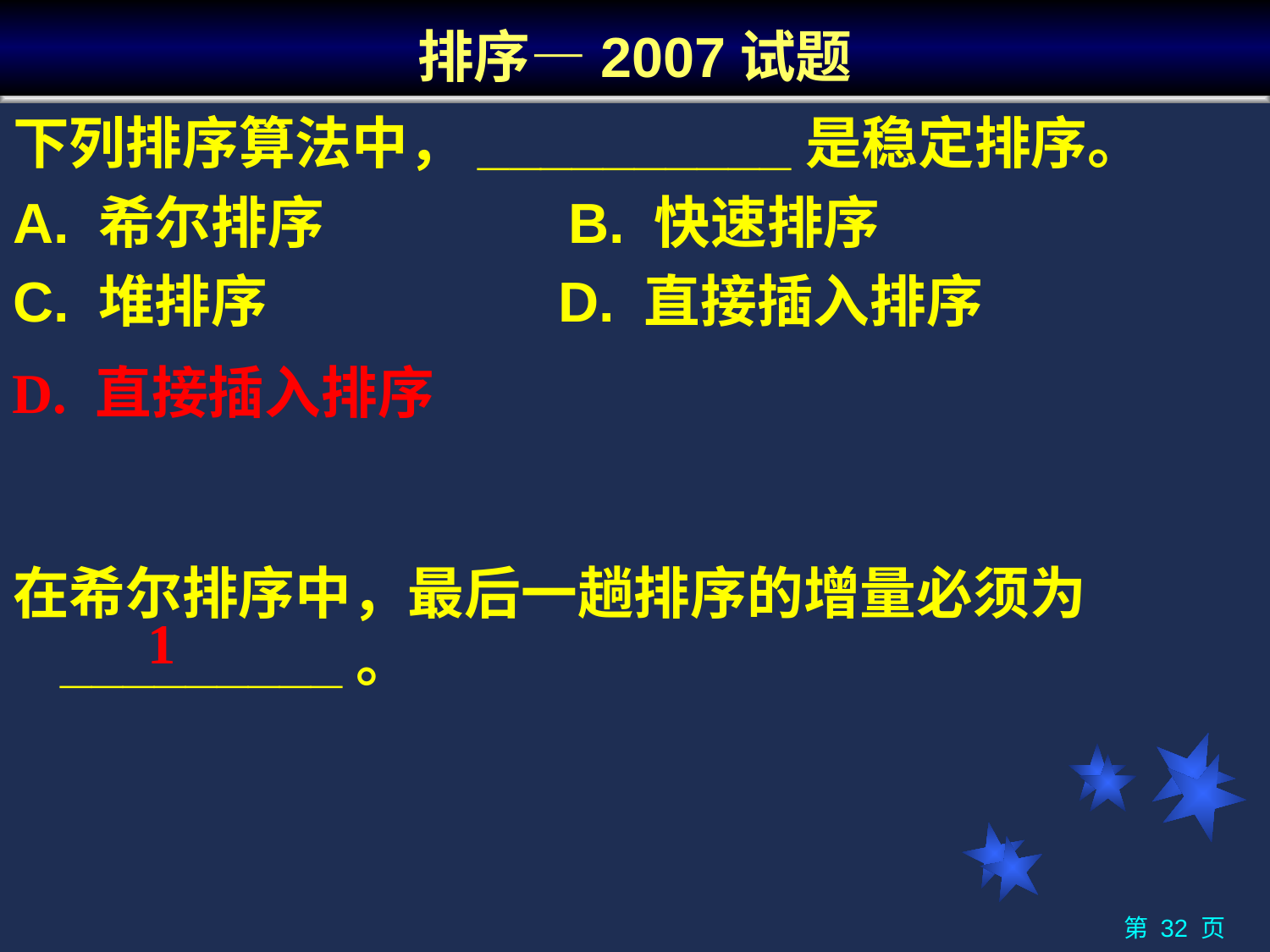

# 排序—2007试题
下列排序算法中，__________是稳定排序。
A. 希尔排序		B. 快速排序
C. 堆排序		        D. 直接插入排序
D. 直接插入排序
在希尔排序中，最后一趟排序的增量必须为_________。
1
第 32 页